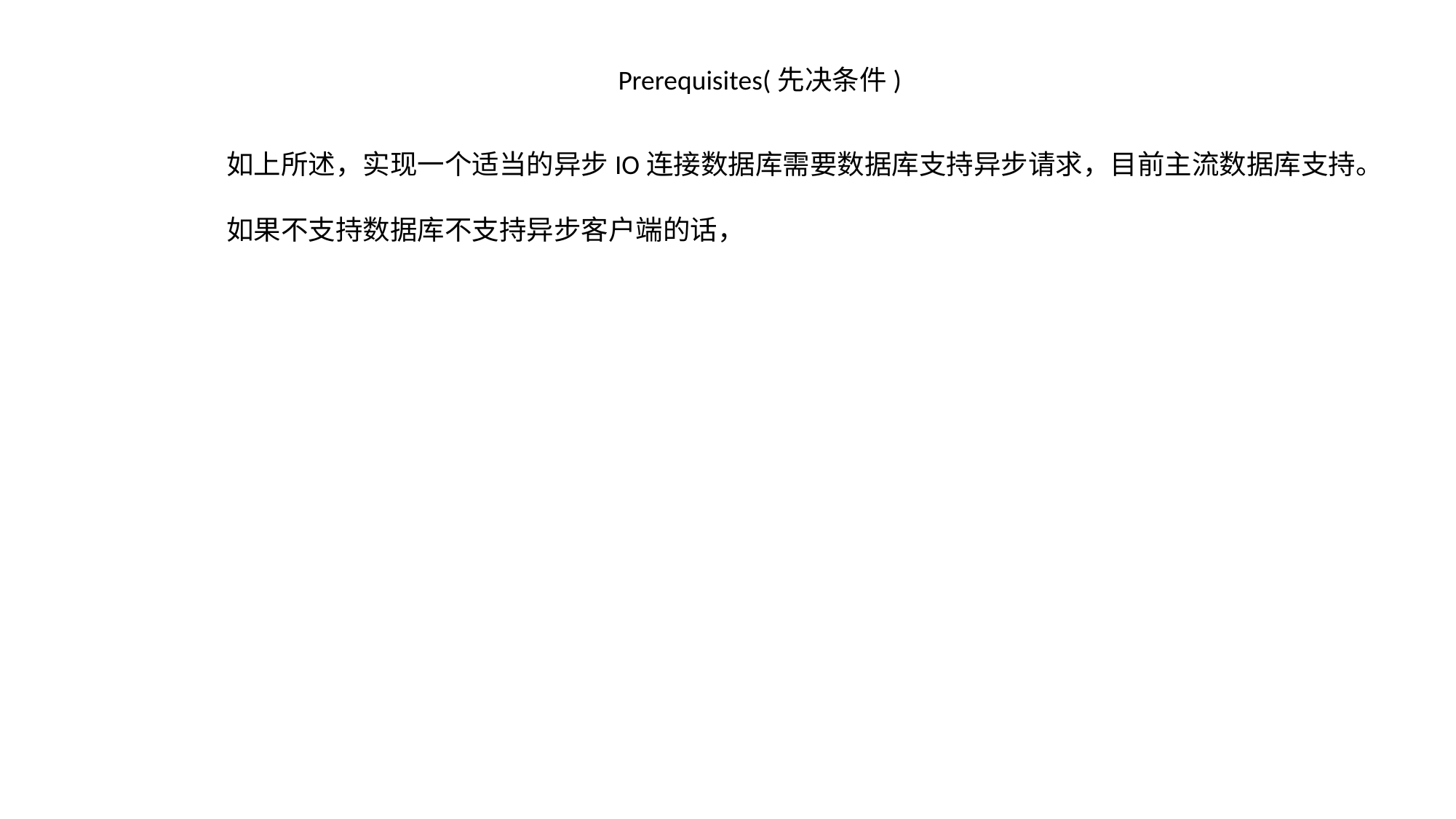

Prerequisites(先决条件)
如上所述，实现一个适当的异步IO连接数据库需要数据库支持异步请求，目前主流数据库支持。

如果不支持数据库不支持异步客户端的话，